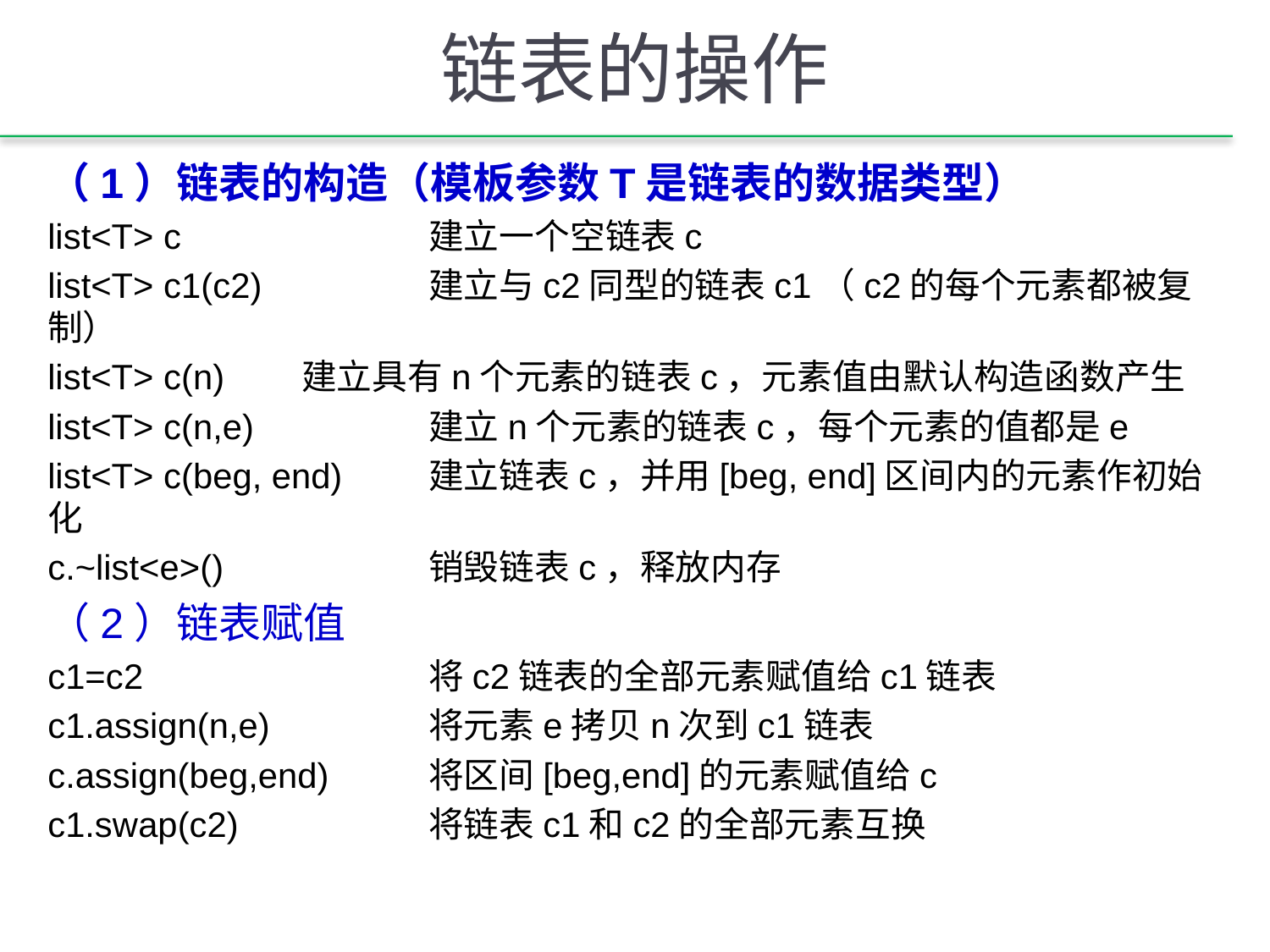

# 链表的操作
（1）链表的构造（模板参数T是链表的数据类型）
list<T> c 		建立一个空链表c
list<T> c1(c2) 		建立与c2同型的链表c1（c2的每个元素都被复制）
list<T> c(n) 	建立具有n个元素的链表c，元素值由默认构造函数产生
list<T> c(n,e)		建立n个元素的链表c，每个元素的值都是e
list<T> c(beg, end) 	建立链表c，并用[beg, end]区间内的元素作初始化
c.~list<e>() 		销毁链表c，释放内存
（2）链表赋值
c1=c2			将c2链表的全部元素赋值给c1链表
c1.assign(n,e)		将元素e拷贝n次到c1链表
c.assign(beg,end) 	将区间[beg,end]的元素赋值给c
c1.swap(c2)		将链表c1和c2的全部元素互换